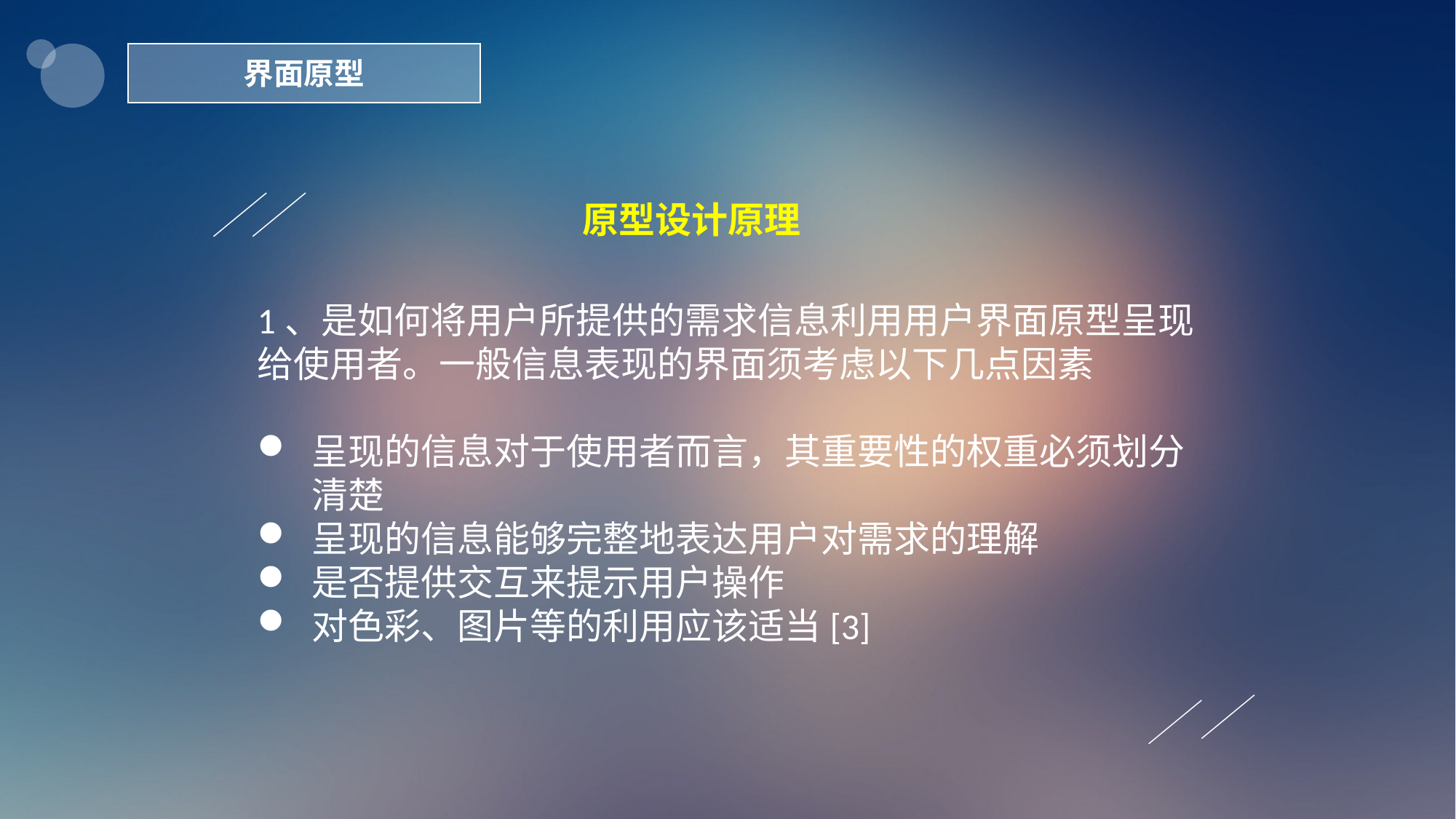

界面原型
原型设计原理

1、是如何将用户所提供的需求信息利用用户界面原型呈现给使用者。一般信息表现的界面须考虑以下几点因素

呈现的信息对于使用者而言，其重要性的权重必须划分清楚
呈现的信息能够完整地表达用户对需求的理解
是否提供交互来提示用户操作
对色彩、图片等的利用应该适当[3]